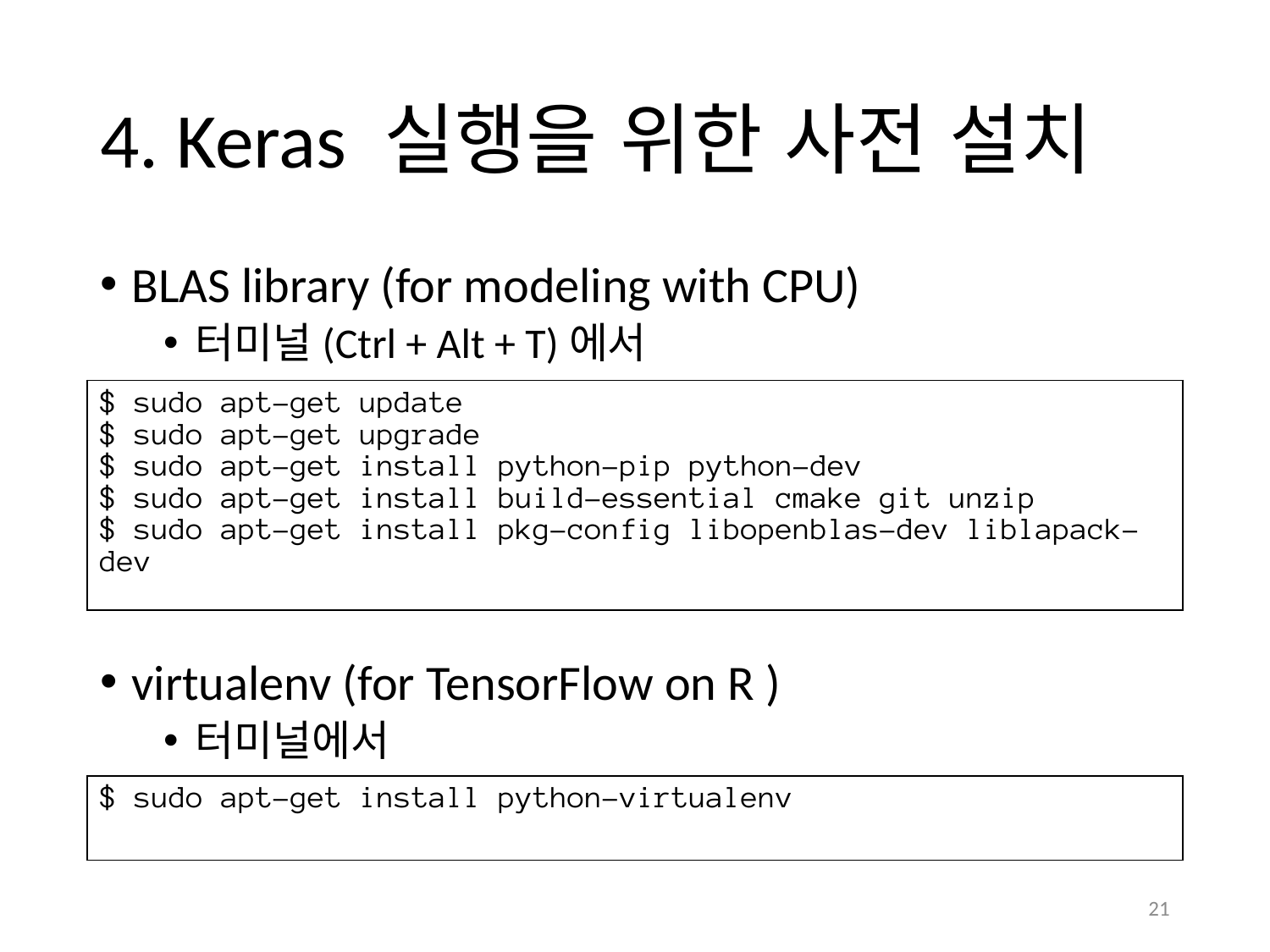

# 4. Keras 실행을 위한 사전 설치
BLAS library (for modeling with CPU)
터미널(Ctrl + Alt + T)에서

virtualenv (for TensorFlow on R )
터미널에서

| $ sudo apt-get update $ sudo apt-get upgrade $ sudo apt-get install python-pip python-dev $ sudo apt-get install build-essential cmake git unzip $ sudo apt-get install pkg-config libopenblas-dev liblapack-dev |
| --- |
| $ sudo apt-get install python-virtualenv |
| --- |
21